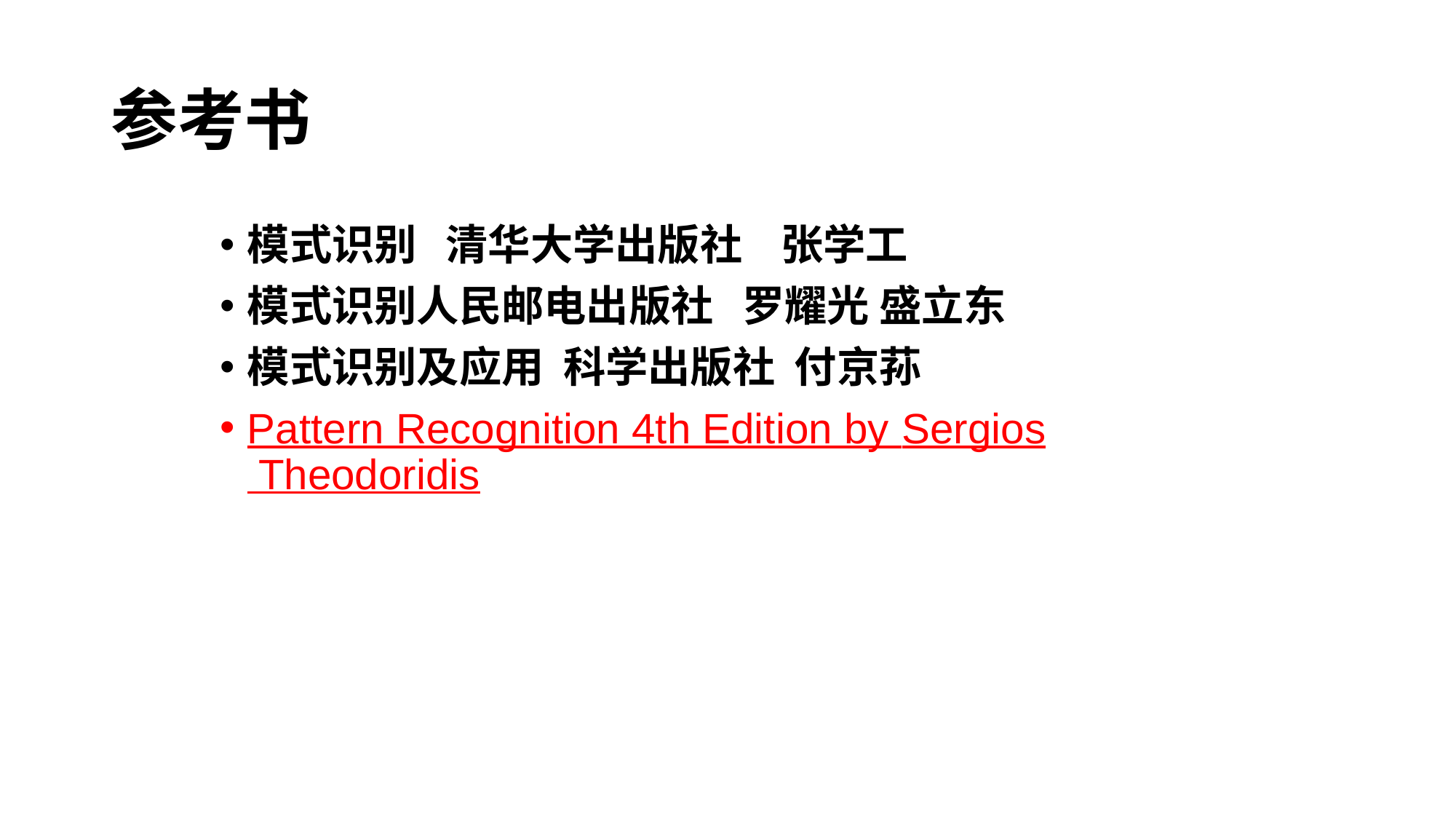

# 参考书
模式识别   清华大学出版社    张学工
模式识别人民邮电出版社   罗耀光 盛立东
模式识别及应用  科学出版社  付京荪
Pattern Recognition 4th Edition by Sergios Theodoridis